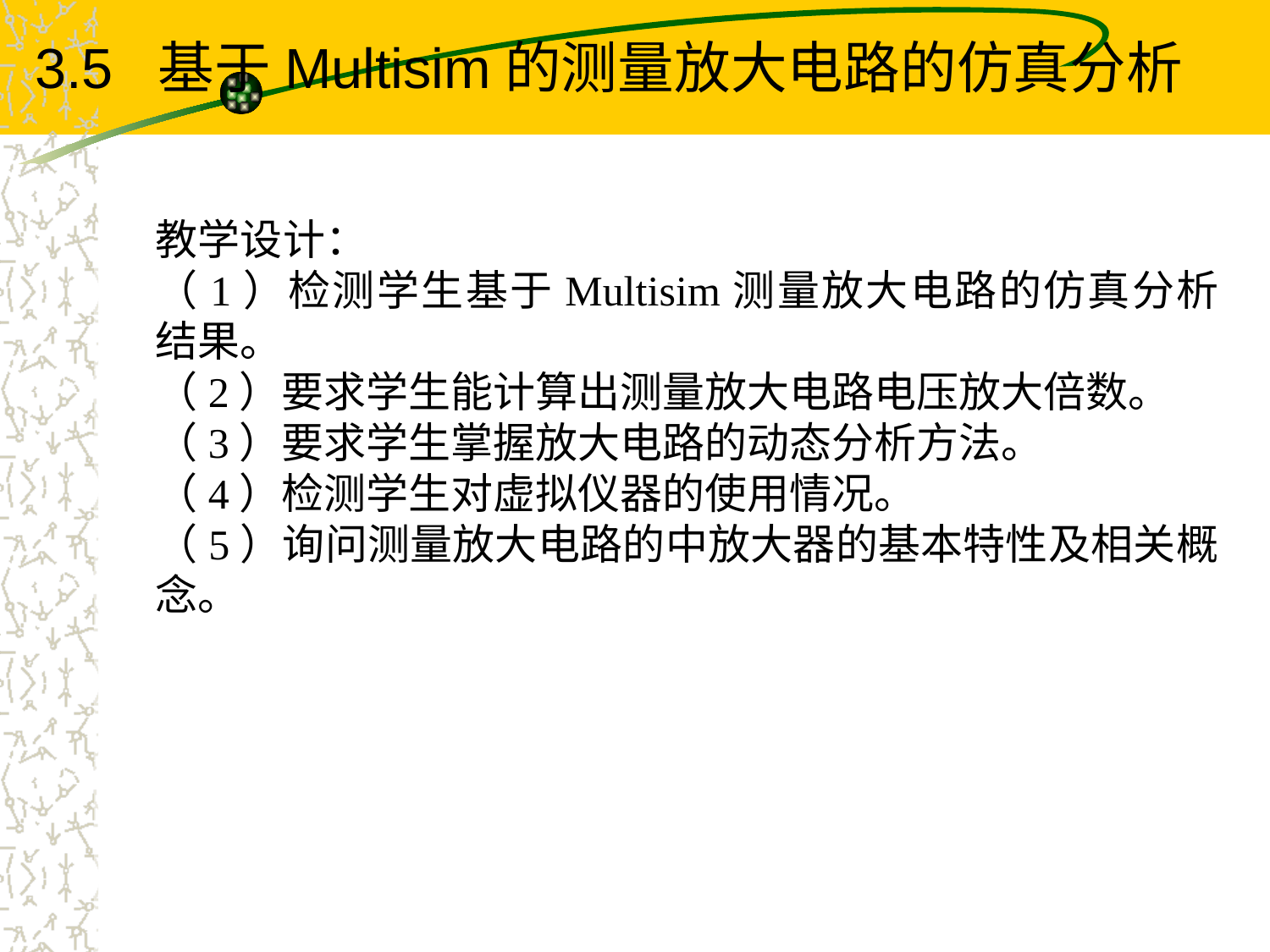

3.5  基于Multisim的测量放大电路的仿真分析
教学设计：
（1）检测学生基于Multisim测量放大电路的仿真分析结果。
（2）要求学生能计算出测量放大电路电压放大倍数。
（3）要求学生掌握放大电路的动态分析方法。
（4）检测学生对虚拟仪器的使用情况。
（5）询问测量放大电路的中放大器的基本特性及相关概念。